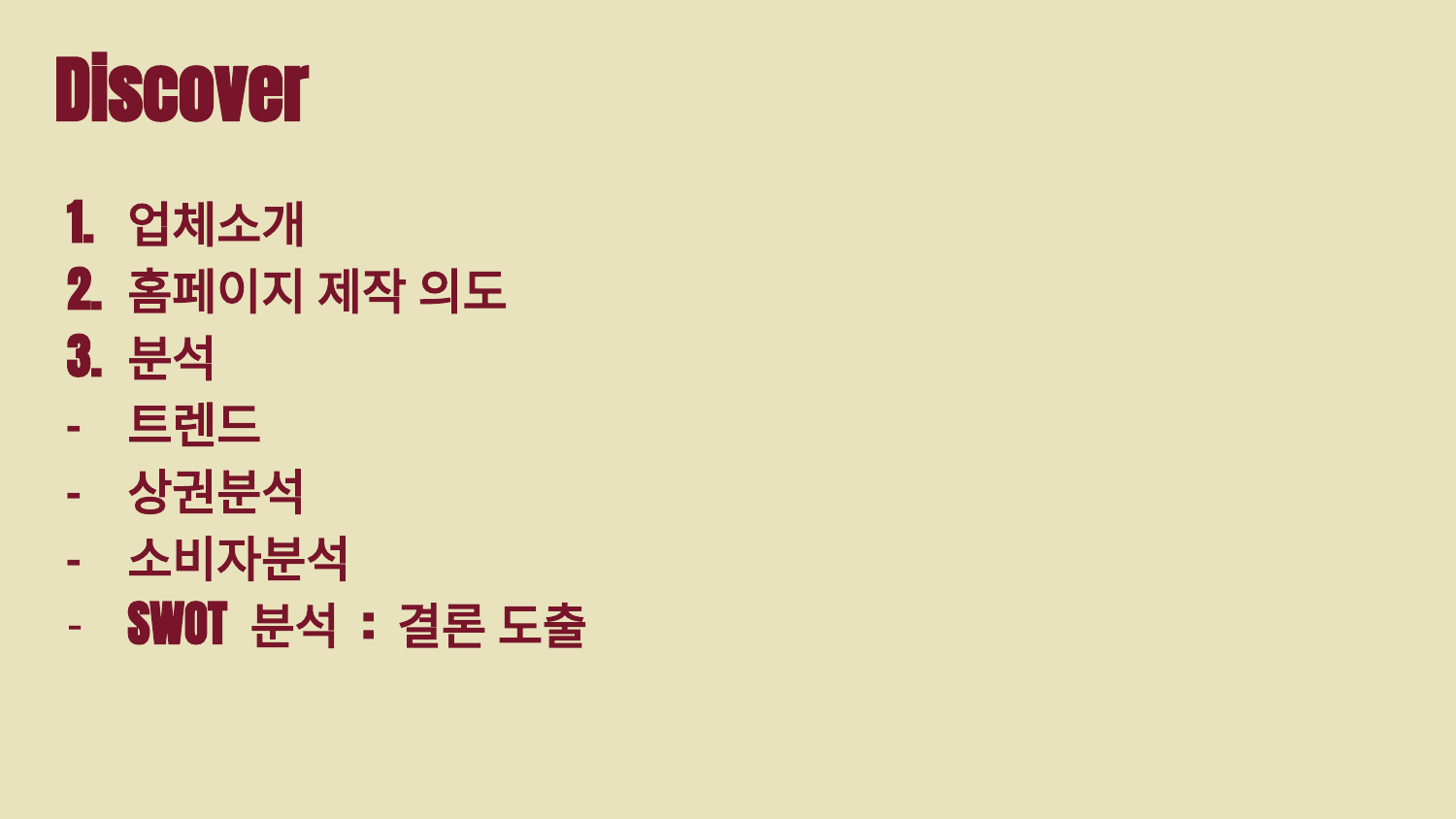

# Discover
업체소개
홈페이지 제작 의도
분석
트렌드
상권분석
소비자분석
SWOT 분석 : 결론 도출